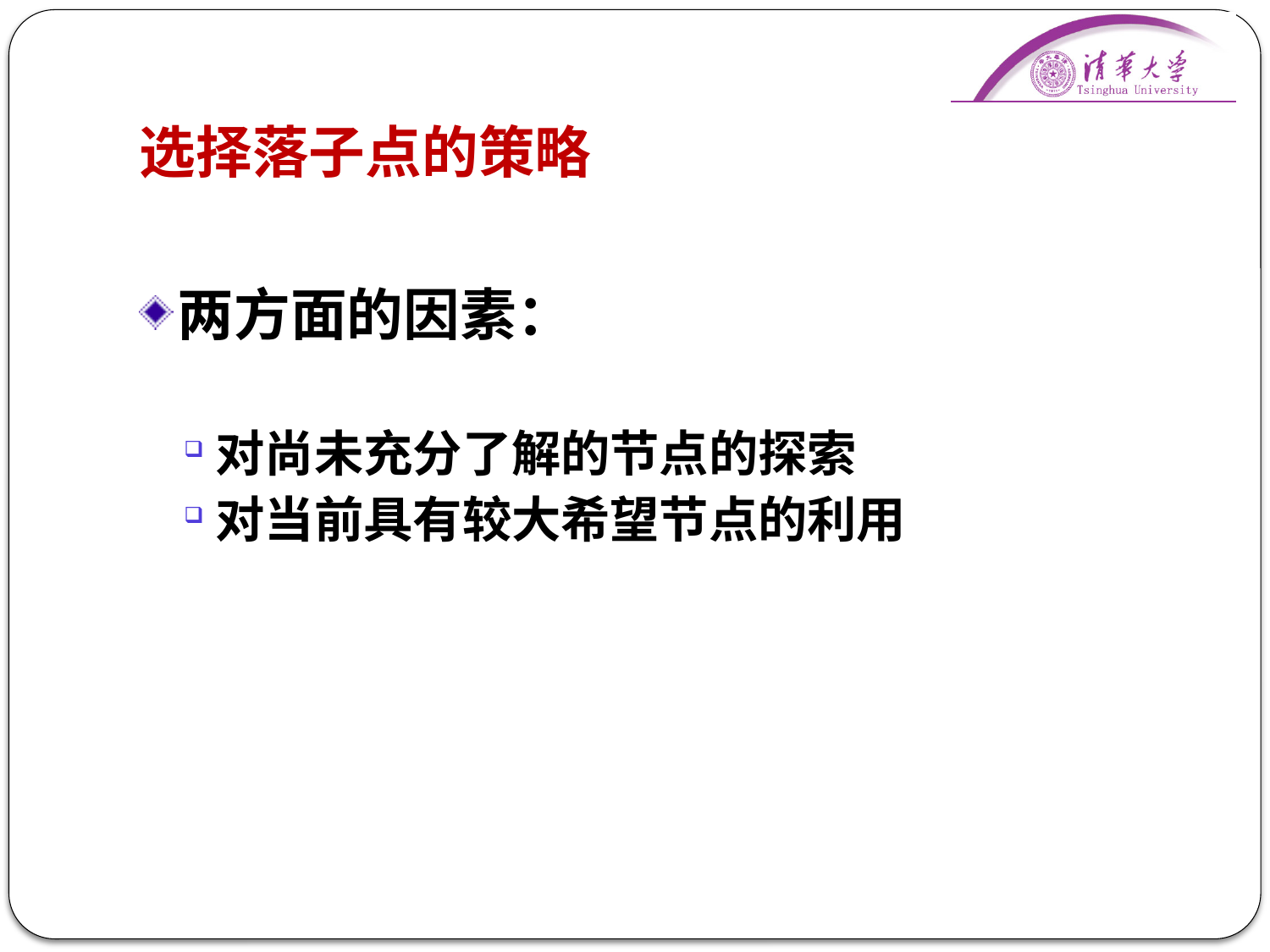

# 选择落子点的策略
两方面的因素：

对尚未充分了解的节点的探索
对当前具有较大希望节点的利用

21